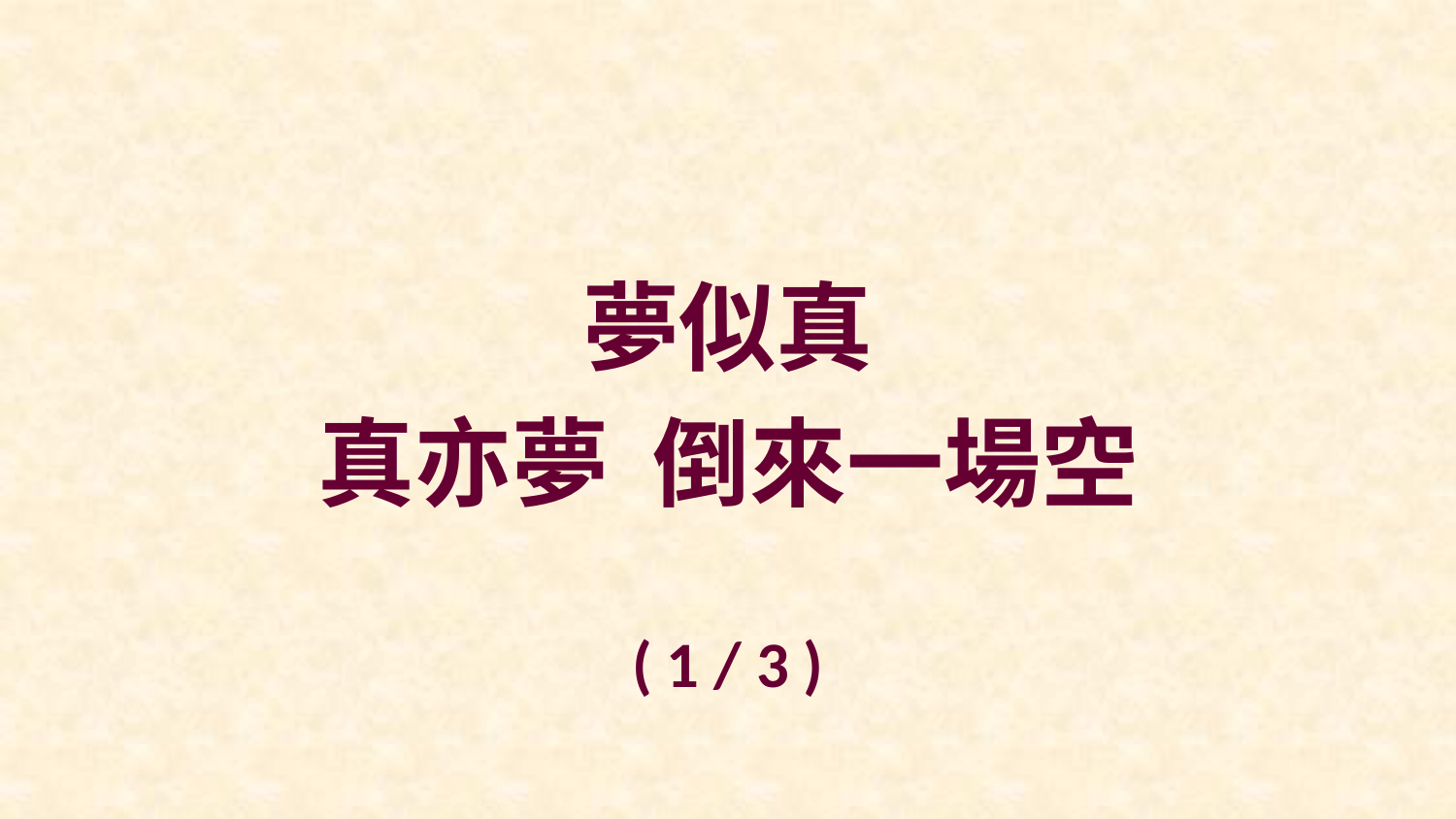

夢似真
真亦夢  倒來一場空
( 1 / 3 )